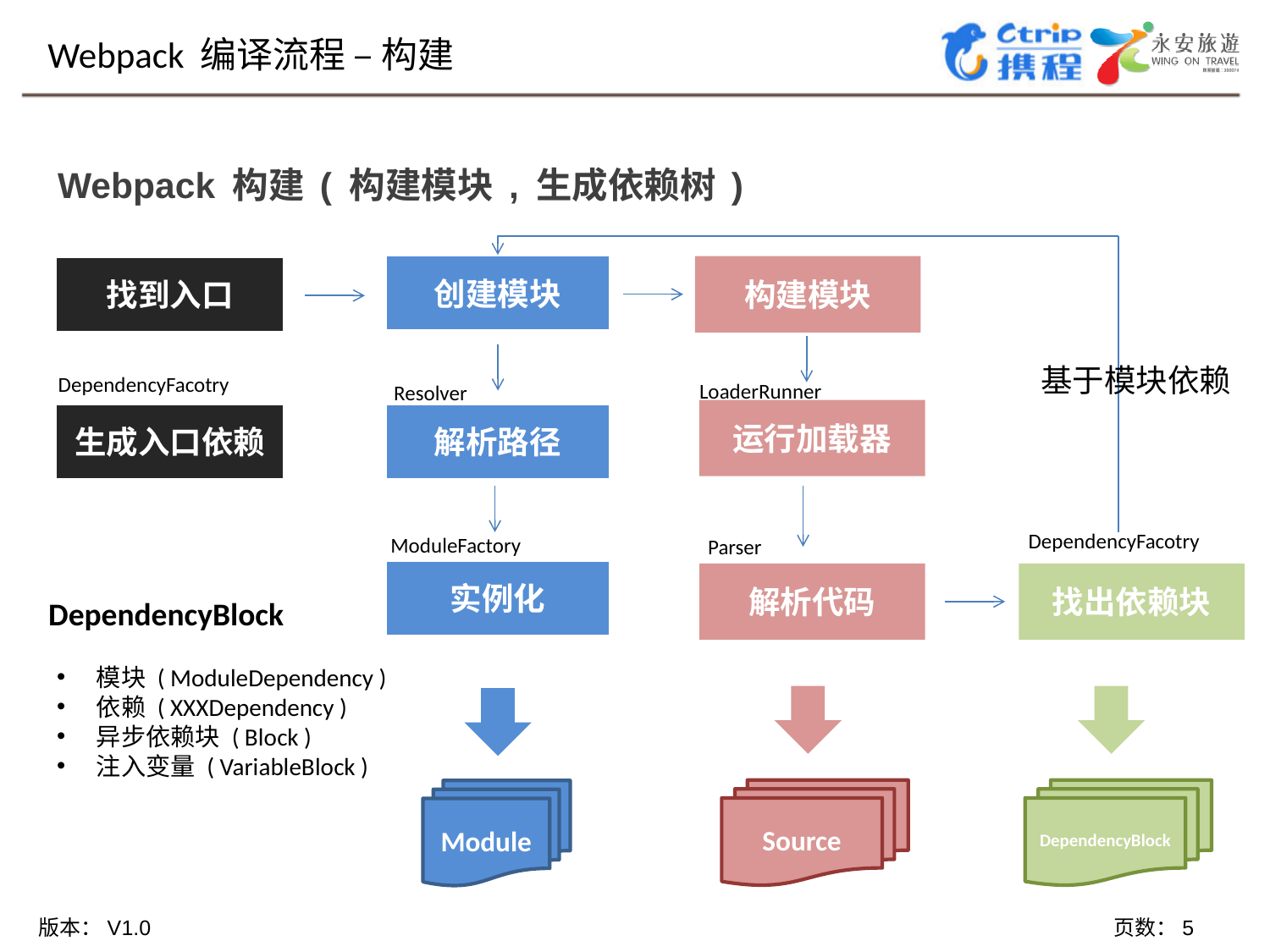

Webpack 编译流程 – 构建
Webpack 构建 ( 构建模块 , 生成依赖树 )
创建模块
找到入口
构建模块
基于模块依赖
DependencyFacotry
LoaderRunner
Resolver
运行加载器
生成入口依赖
解析路径
DependencyFacotry
ModuleFactory
Parser
实例化
解析代码
找出依赖块
DependencyBlock
模块 ( ModuleDependency )
依赖 ( XXXDependency )
异步依赖块 ( Block )
注入变量 ( VariableBlock )

Source
DependencyBlock
Module